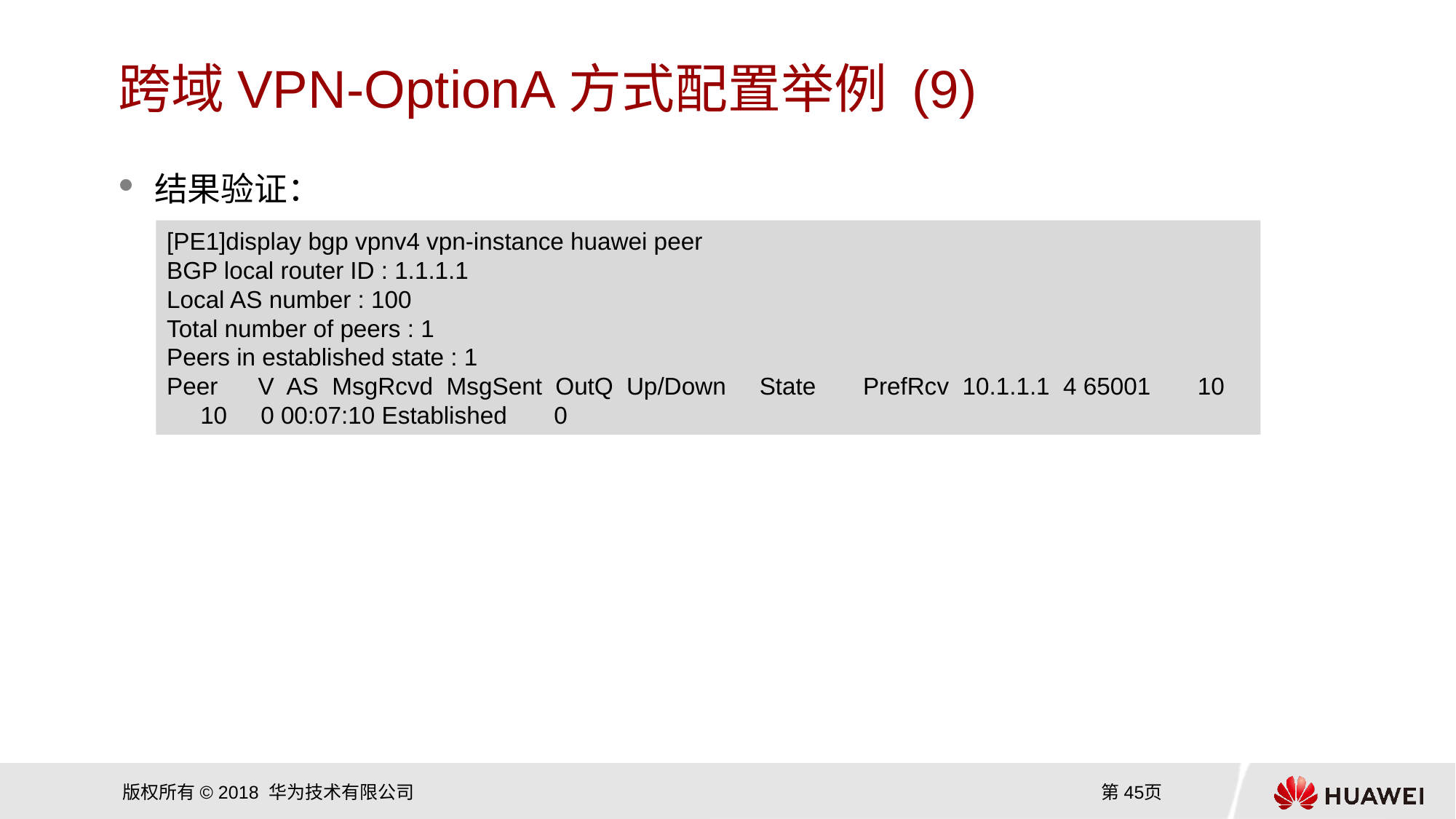

# 跨域VPN-OptionA方式配置举例 (9)
结果验证：

[PE1]display bgp vpnv4 vpn-instance huawei peer
BGP local router ID : 1.1.1.1
Local AS number : 100
Total number of peers : 1
Peers in established state : 1
Peer      V  AS  MsgRcvd  MsgSent  OutQ  Up/Down     State       PrefRcv  10.1.1.1  4 65001       10         10     0 00:07:10 Established       0